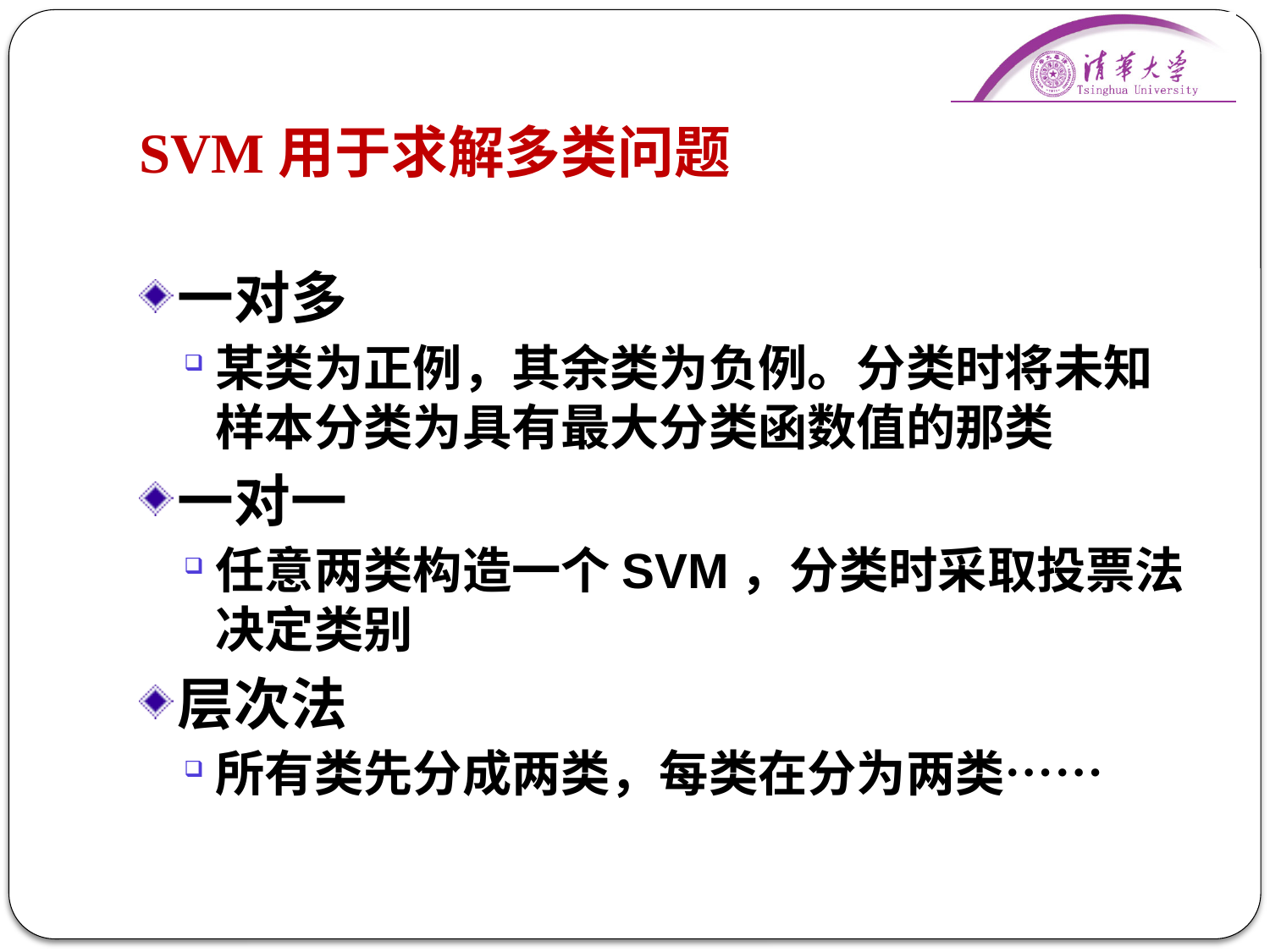

# SVM用于求解多类问题
一对多
某类为正例，其余类为负例。分类时将未知样本分类为具有最大分类函数值的那类
一对一
任意两类构造一个SVM，分类时采取投票法决定类别
层次法
所有类先分成两类，每类在分为两类……

84